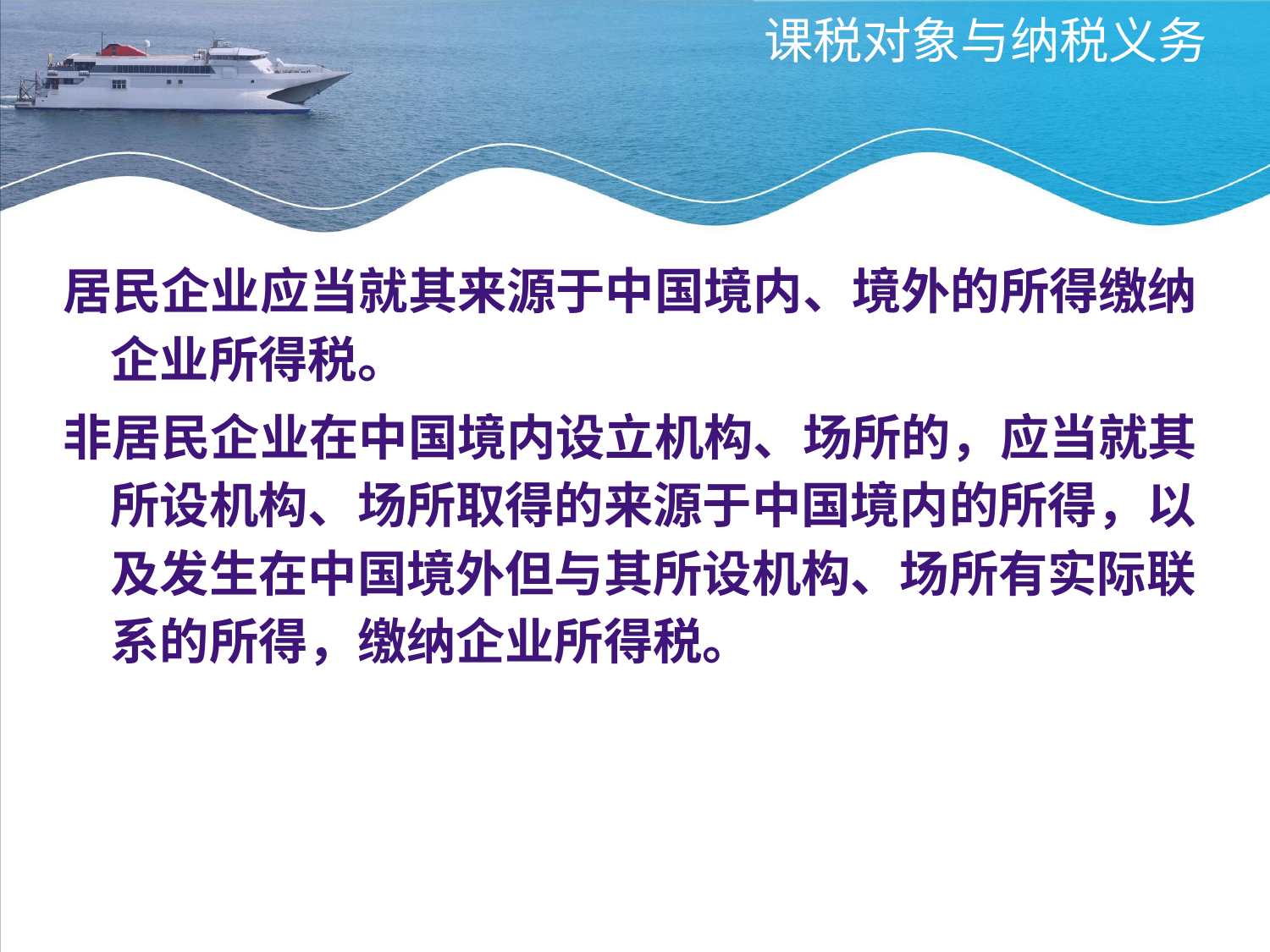

# 课税对象与纳税义务
居民企业应当就其来源于中国境内、境外的所得缴纳企业所得税。
非居民企业在中国境内设立机构、场所的，应当就其所设机构、场所取得的来源于中国境内的所得，以及发生在中国境外但与其所设机构、场所有实际联系的所得，缴纳企业所得税。